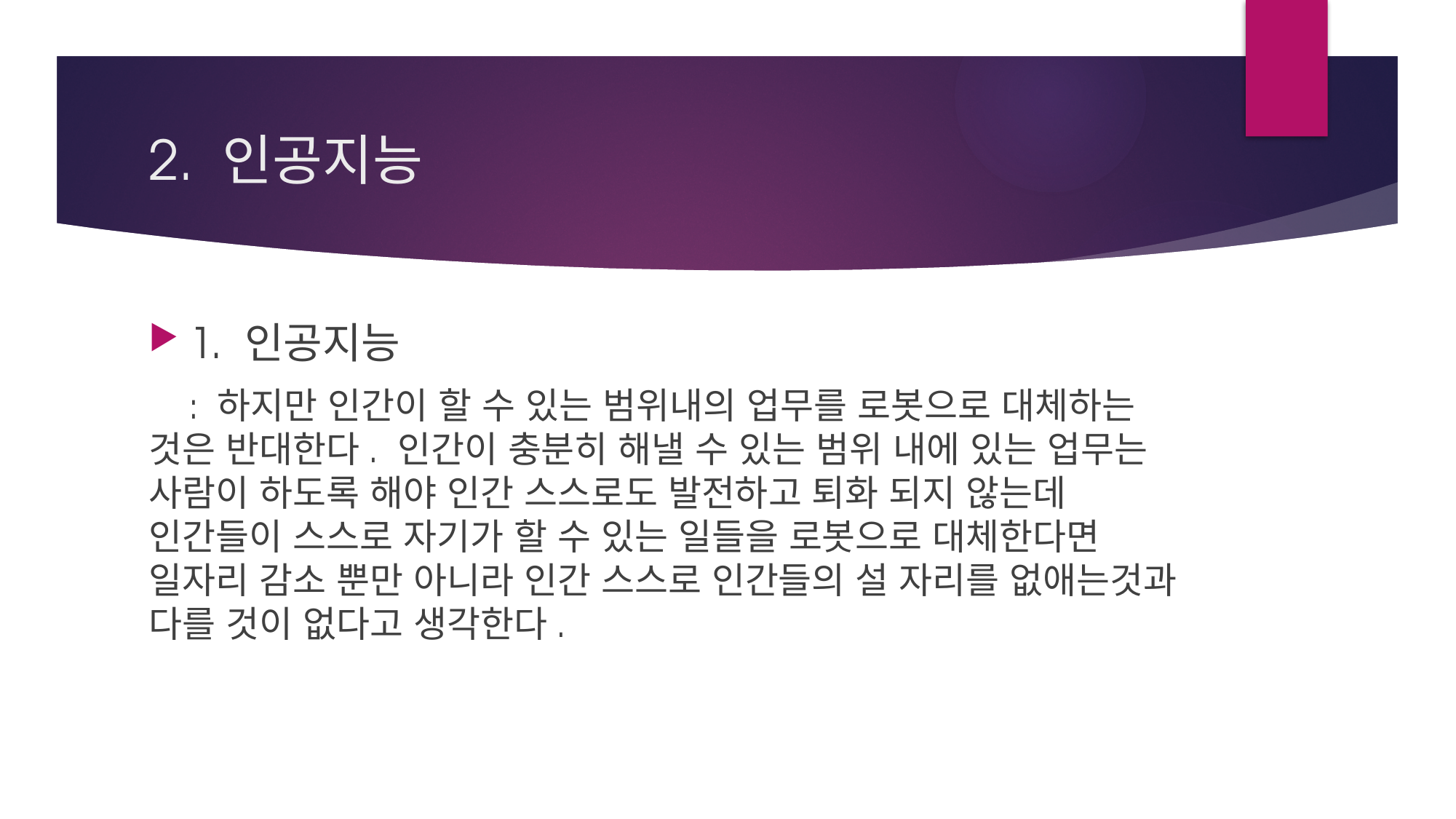

# 2. 인공지능
1. 인공지능
    : 하지만 인간이 할 수 있는 범위내의 업무를 로봇으로 대체하는 것은 반대한다. 인간이 충분히 해낼 수 있는 범위 내에 있는 업무는 사람이 하도록 해야 인간 스스로도 발전하고 퇴화 되지 않는데 인간들이 스스로 자기가 할 수 있는 일들을 로봇으로 대체한다면 일자리 감소 뿐만 아니라 인간 스스로 인간들의 설 자리를 없애는것과 다를 것이 없다고 생각한다.